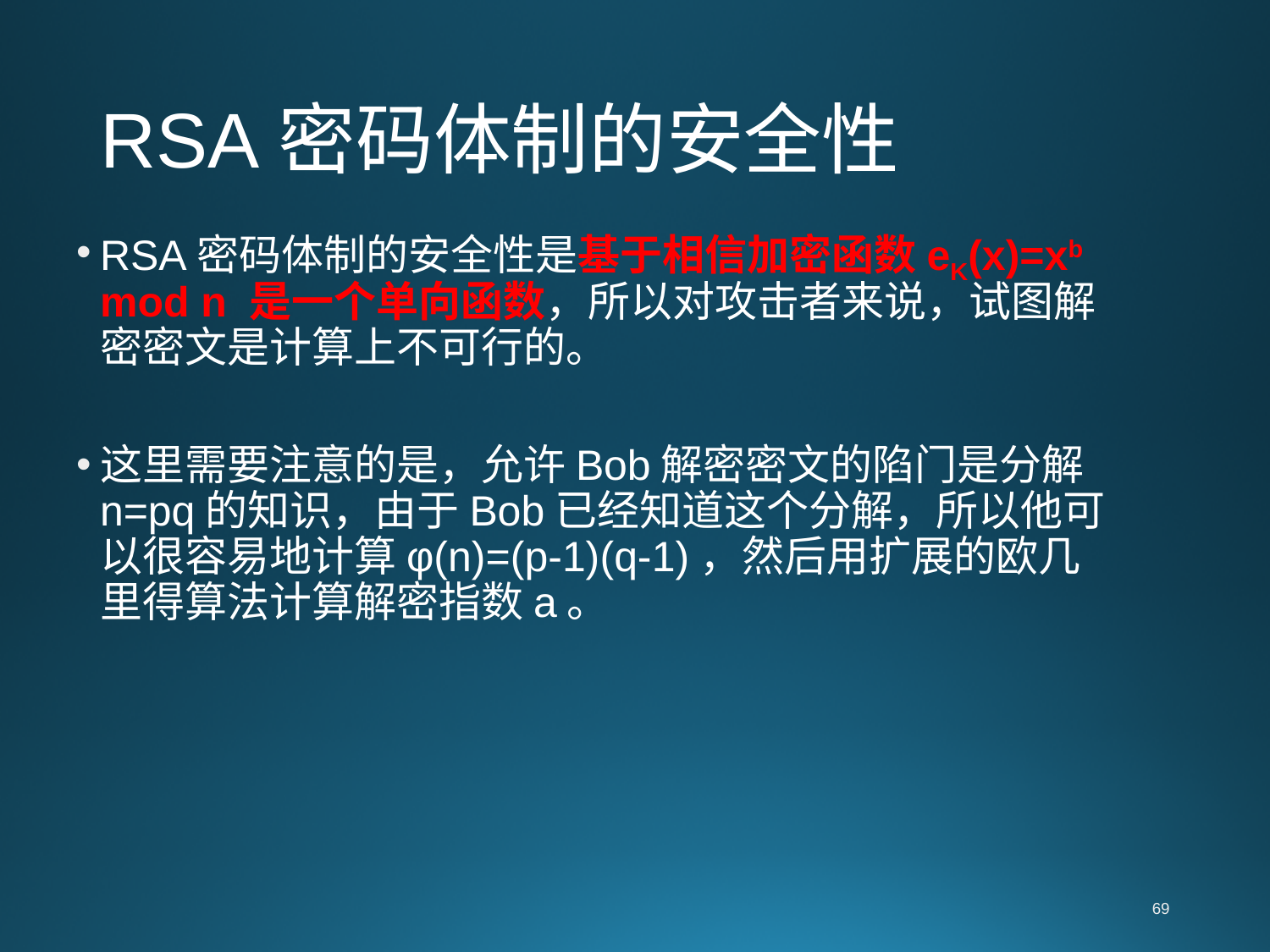

# RSA密码体制的安全性
RSA密码体制的安全性是基于相信加密函数eK(x)=xb mod n 是一个单向函数，所以对攻击者来说，试图解密密文是计算上不可行的。

这里需要注意的是，允许Bob解密密文的陷门是分解n=pq的知识，由于Bob已经知道这个分解，所以他可以很容易地计算φ(n)=(p-1)(q-1)，然后用扩展的欧几里得算法计算解密指数a。

69